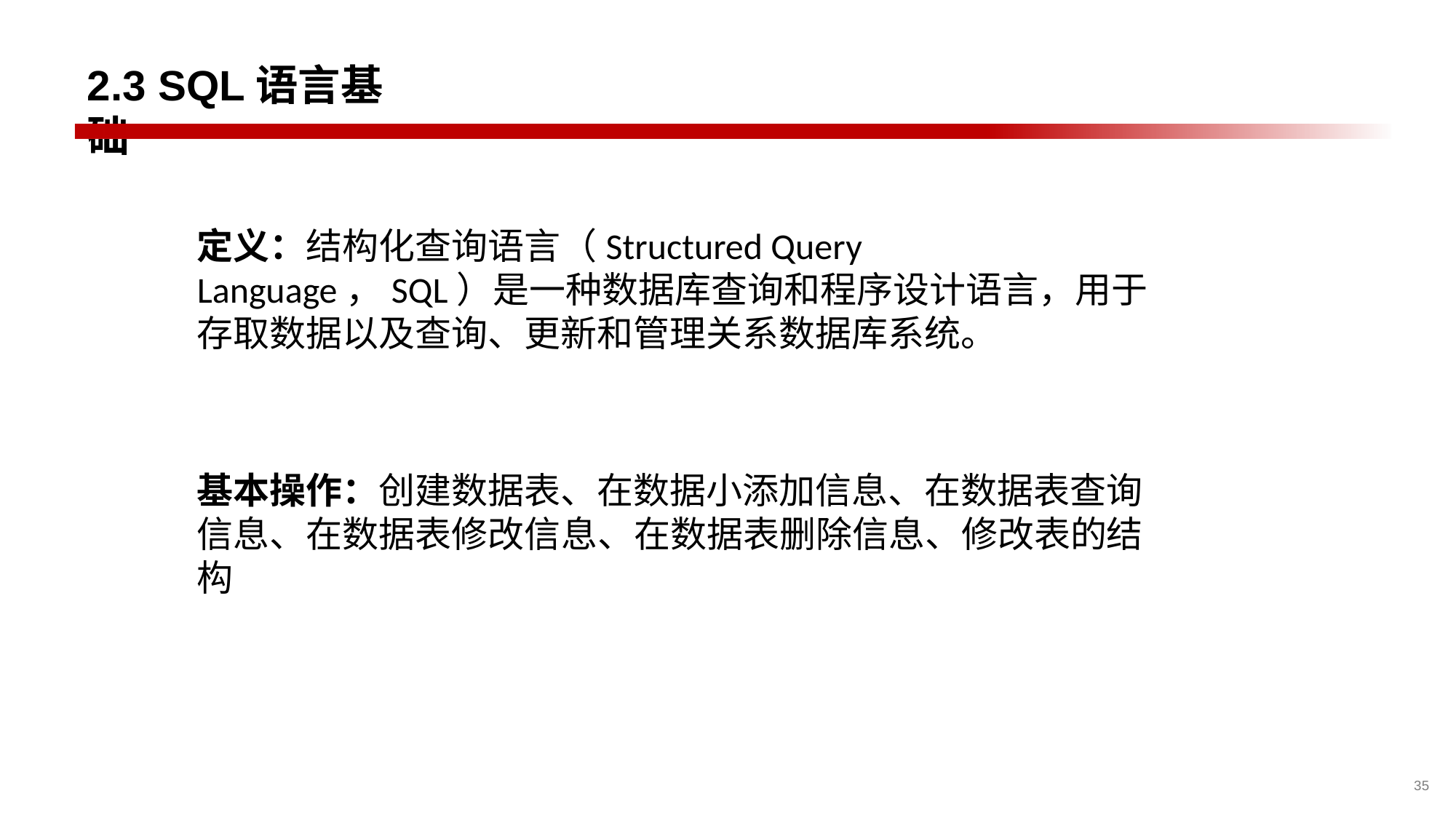

2.3 SQL语言基础

定义：结构化查询语言（Structured Query Language，SQL）是一种数据库查询和程序设计语言，用于存取数据以及查询、更新和管理关系数据库系统。
基本操作：创建数据表、在数据小添加信息、在数据表查询信息、在数据表修改信息、在数据表删除信息、修改表的结构
35